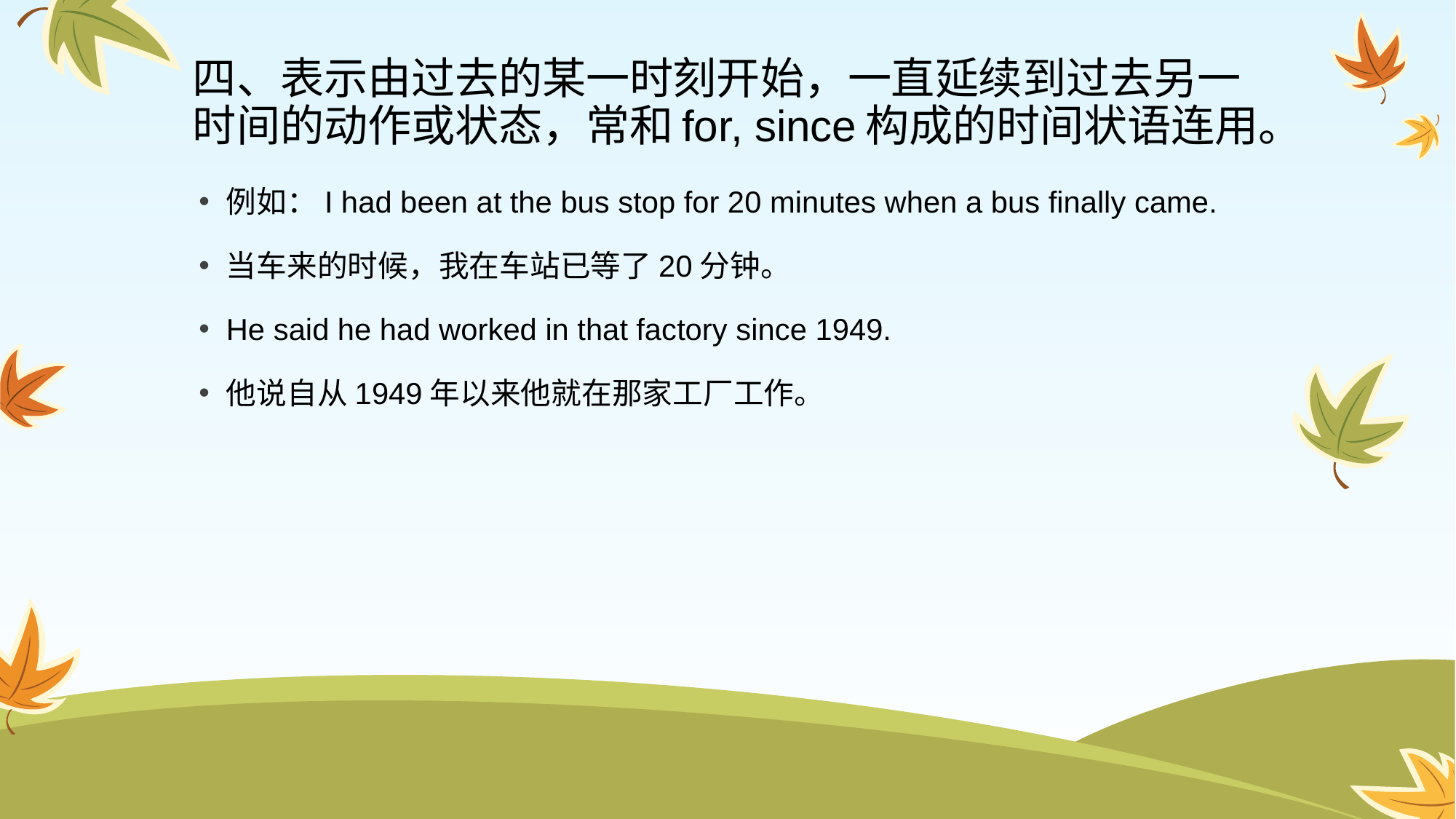

# 四、表示由过去的某一时刻开始，一直延续到过去另一时间的动作或状态，常和for, since构成的时间状语连用。
例如：I had been at the bus stop for 20 minutes when a bus finally came.
当车来的时候，我在车站已等了20分钟。
He said he had worked in that factory since 1949.
他说自从1949年以来他就在那家工厂工作。